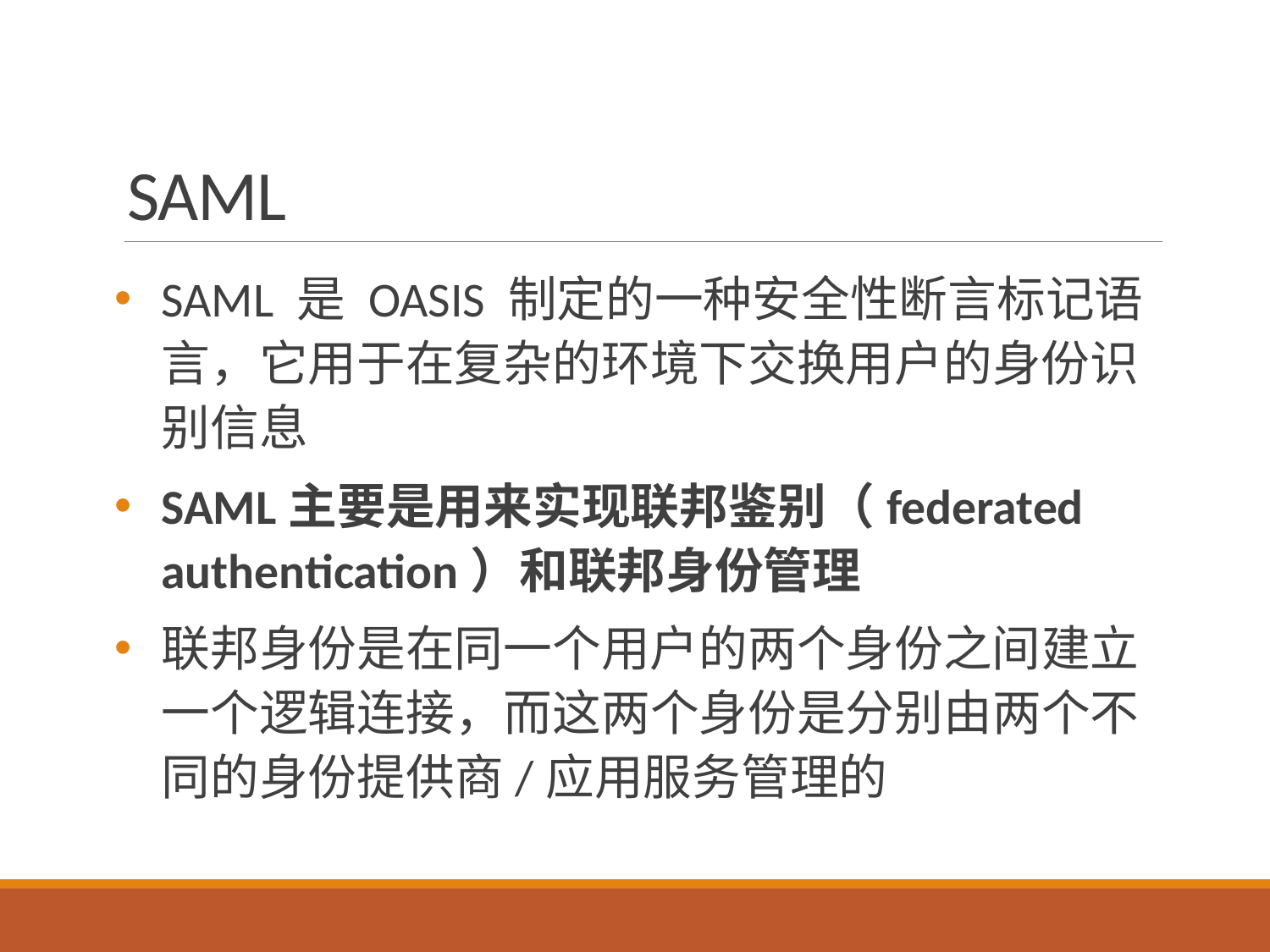

# SAML
SAML 是 OASIS 制定的一种安全性断言标记语言，它用于在复杂的环境下交换用户的身份识别信息
SAML主要是用来实现联邦鉴别（federated authentication）和联邦身份管理
联邦身份是在同一个用户的两个身份之间建立一个逻辑连接，而这两个身份是分别由两个不同的身份提供商/应用服务管理的